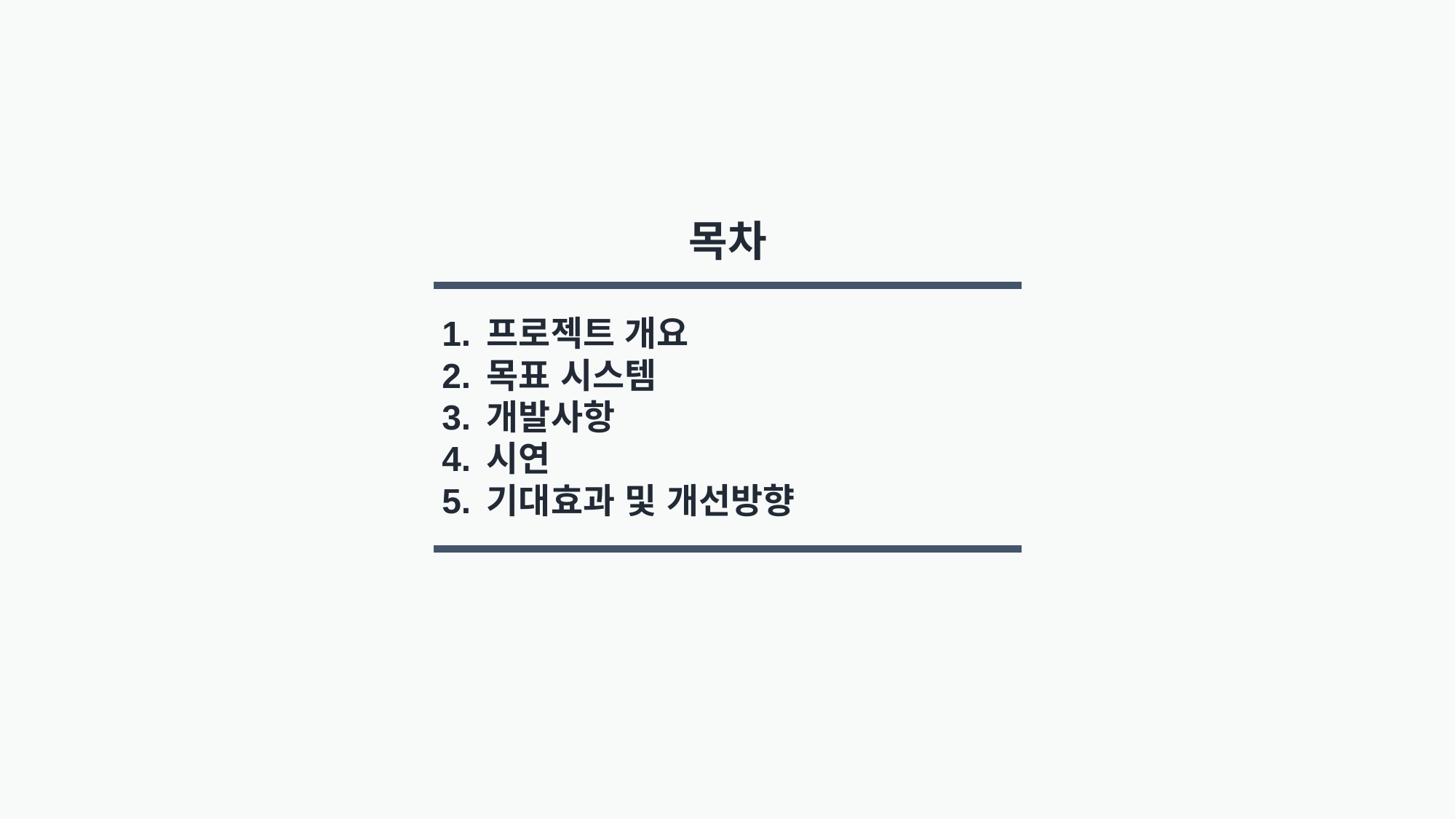

목차
프로젝트 개요
목표 시스템
개발사항
시연
기대효과 및 개선방향